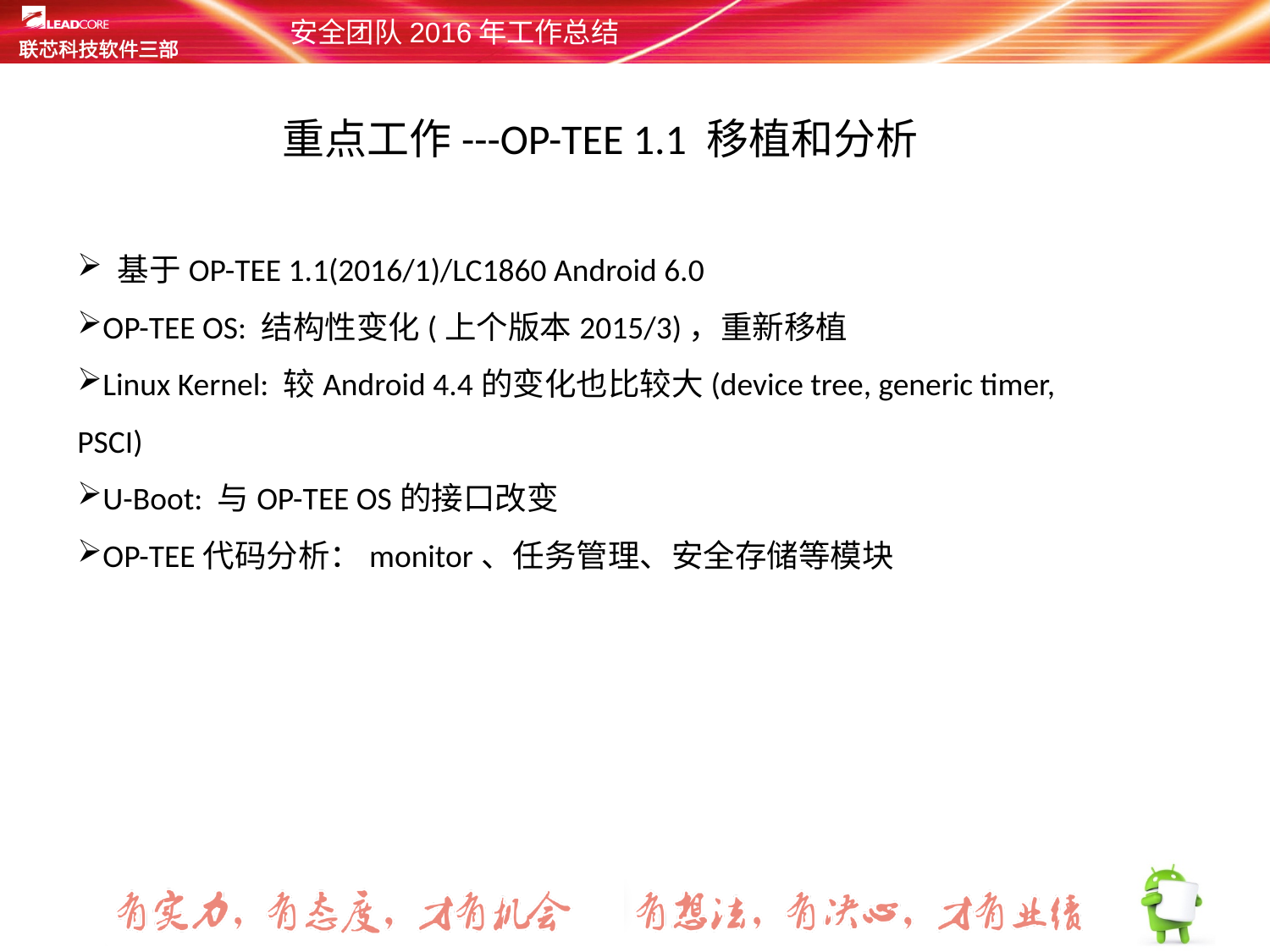

# 安全团队2016年工作总结
重点工作---OP-TEE 1.1 移植和分析

 基于OP-TEE 1.1(2016/1)/LC1860 Android 6.0
OP-TEE OS: 结构性变化(上个版本2015/3)，重新移植
Linux Kernel: 较Android 4.4的变化也比较大(device tree, generic timer, PSCI)
U-Boot: 与OP-TEE OS的接口改变
OP-TEE代码分析：monitor、任务管理、安全存储等模块